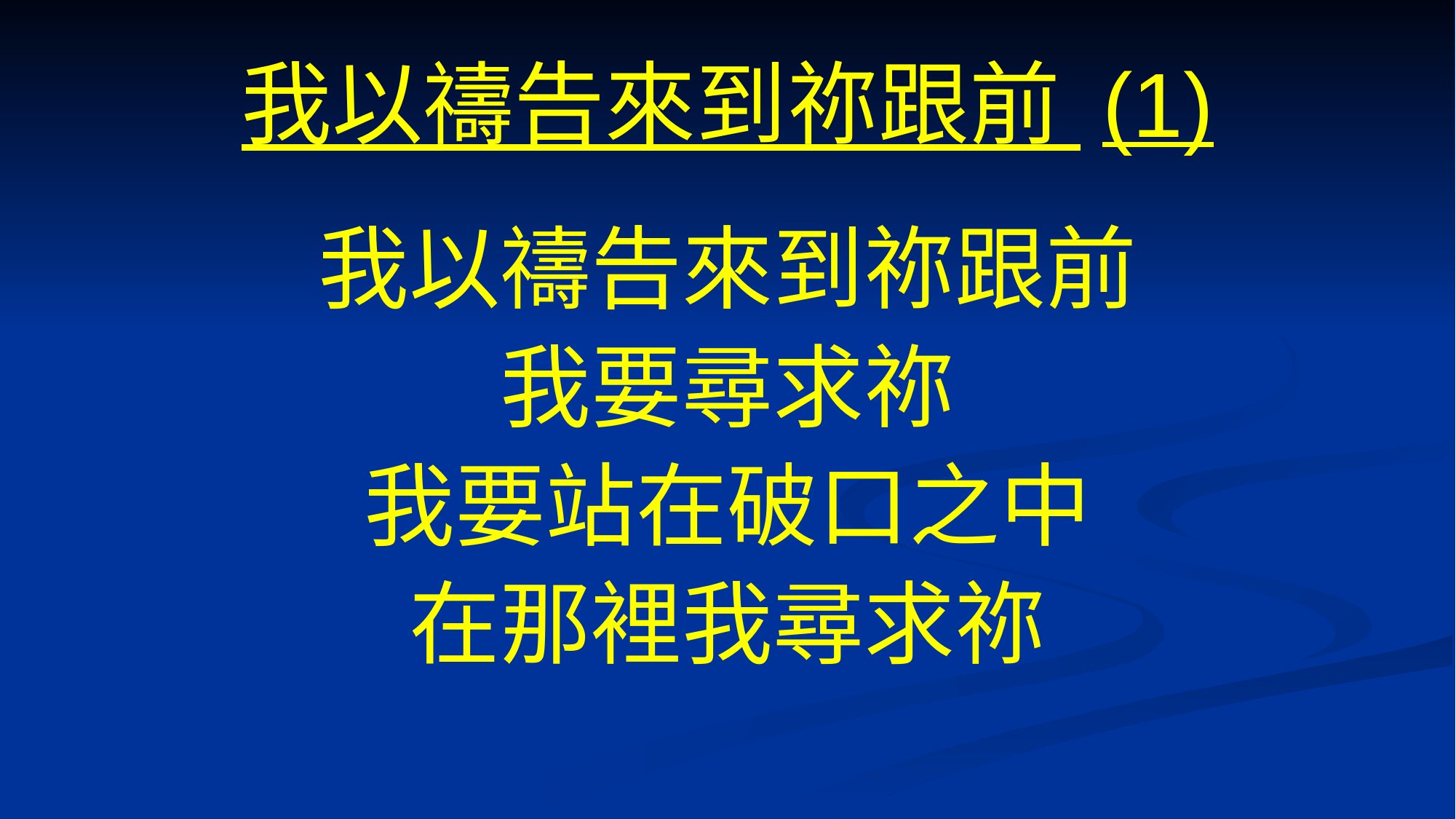

# 我以禱告來到祢跟前 (1)
我以禱告來到祢跟前
我要尋求祢
我要站在破口之中
在那裡我尋求祢